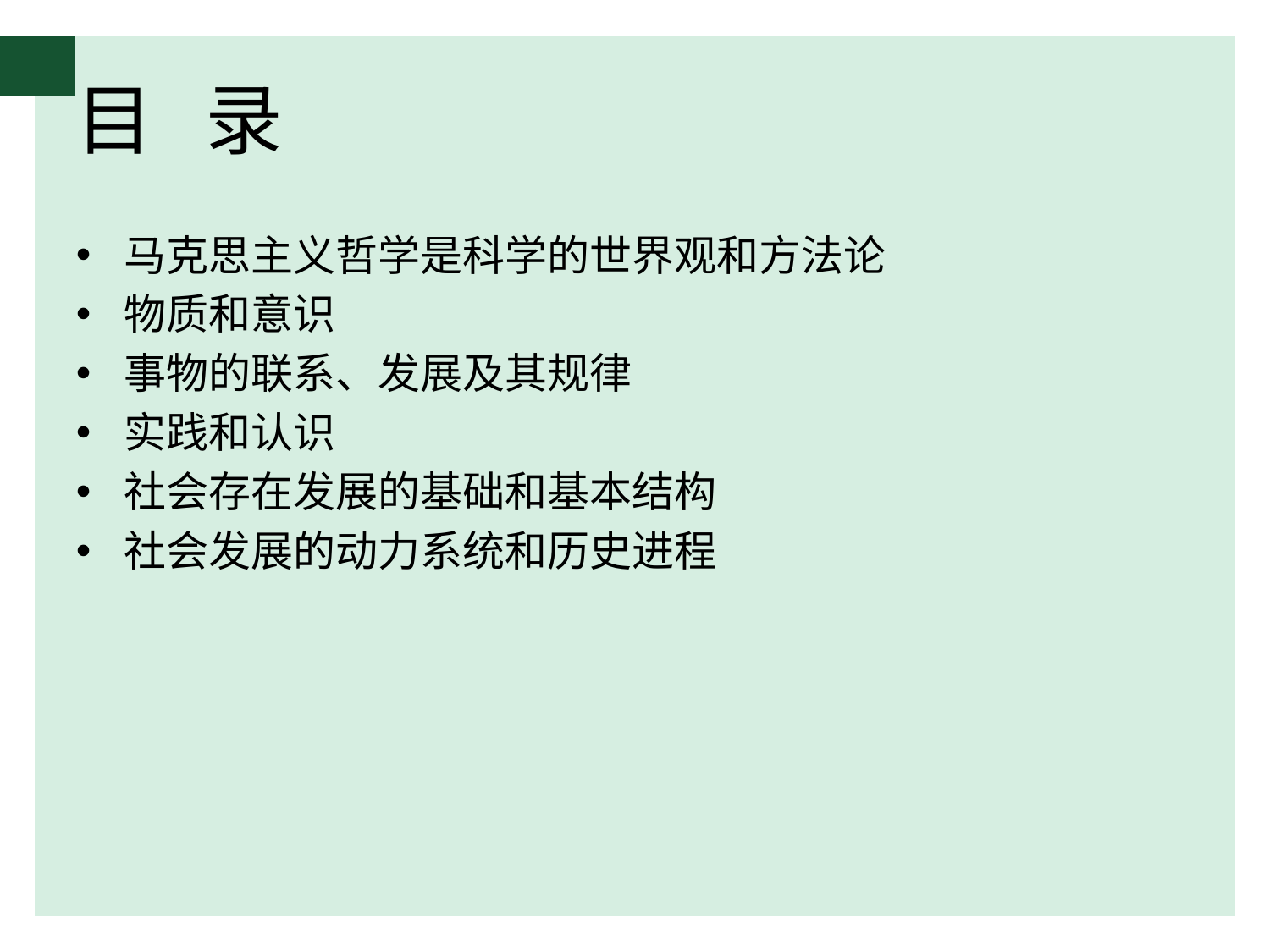

# 目   录
马克思主义哲学是科学的世界观和方法论
物质和意识
事物的联系、发展及其规律
实践和认识
社会存在发展的基础和基本结构
社会发展的动力系统和历史进程